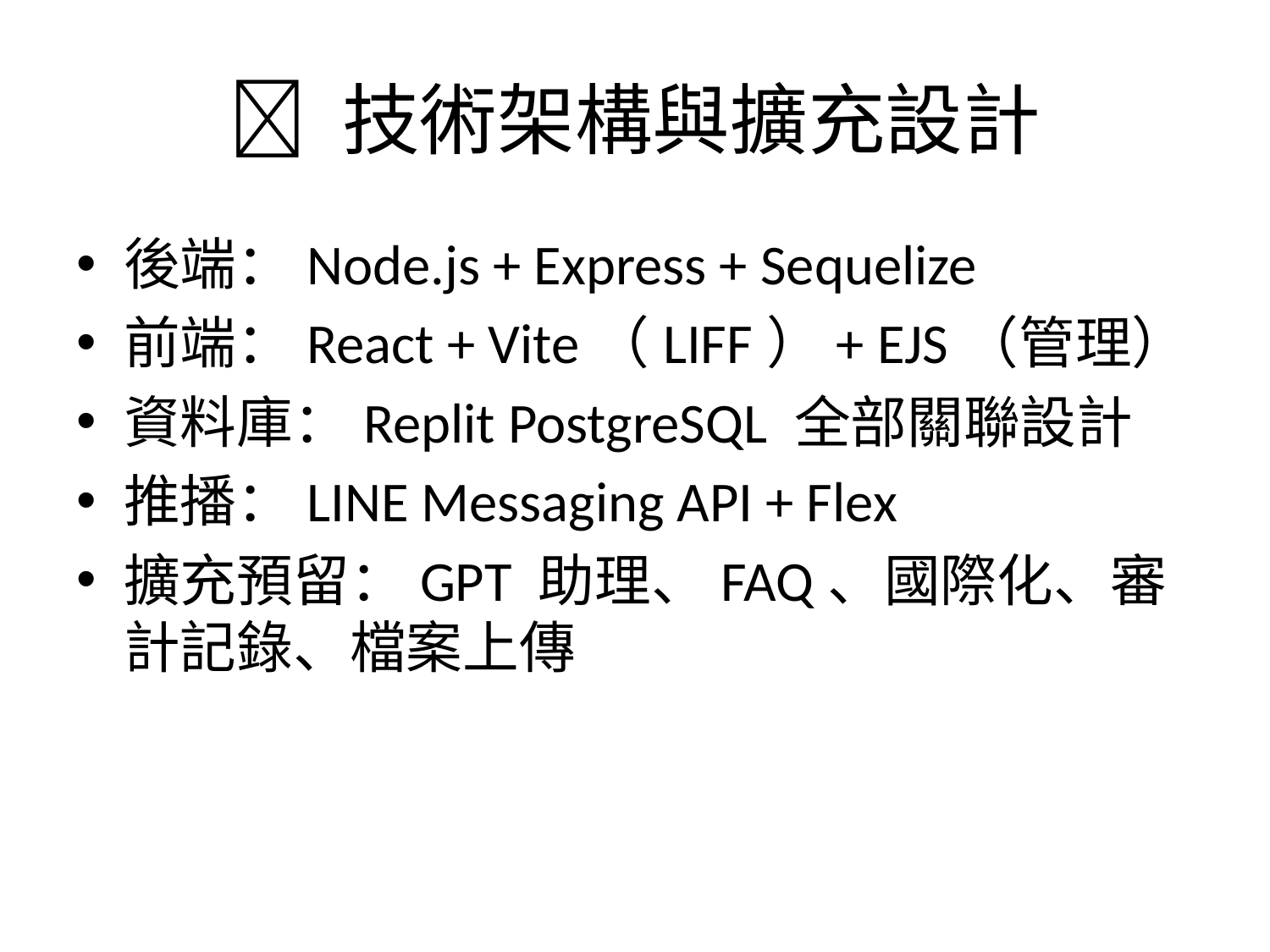

# 🧰 技術架構與擴充設計
後端：Node.js + Express + Sequelize
前端：React + Vite（LIFF）+ EJS（管理）
資料庫：Replit PostgreSQL 全部關聯設計
推播：LINE Messaging API + Flex
擴充預留：GPT 助理、FAQ、國際化、審計記錄、檔案上傳